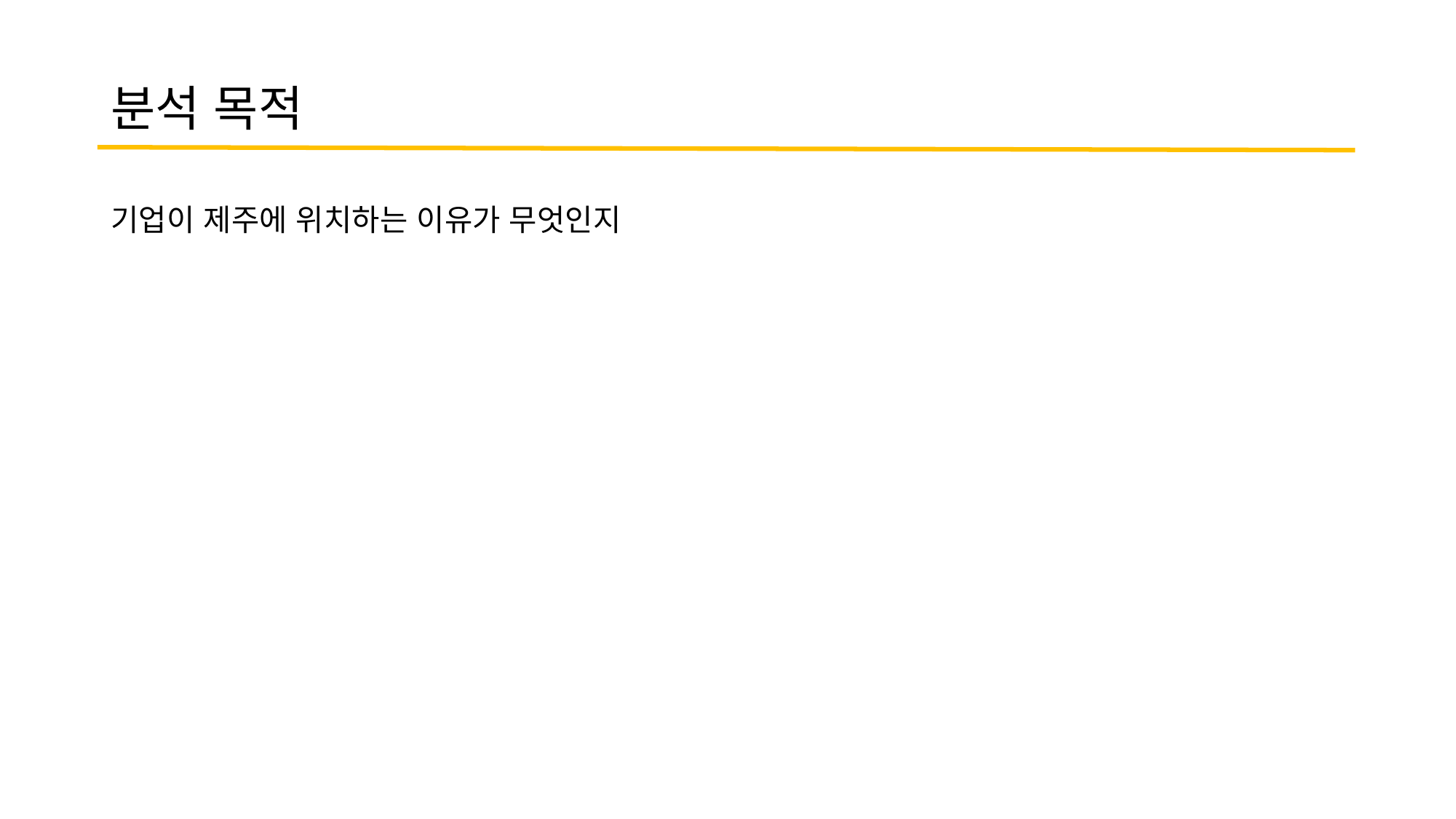

# 분석 목적
기업이 제주에 위치하는 이유가 무엇인지